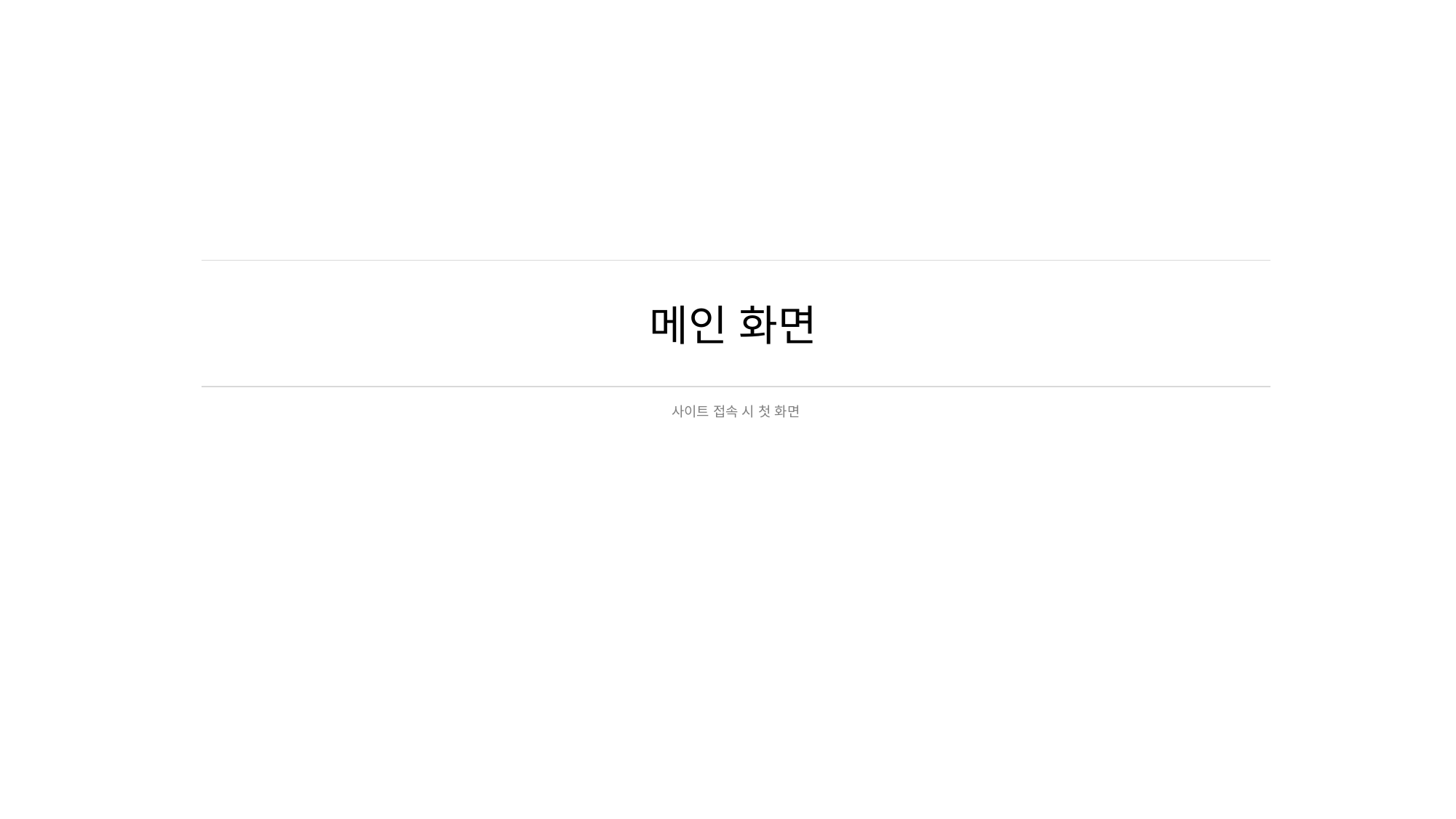

# 메인 화면
사이트 접속 시 첫 화면